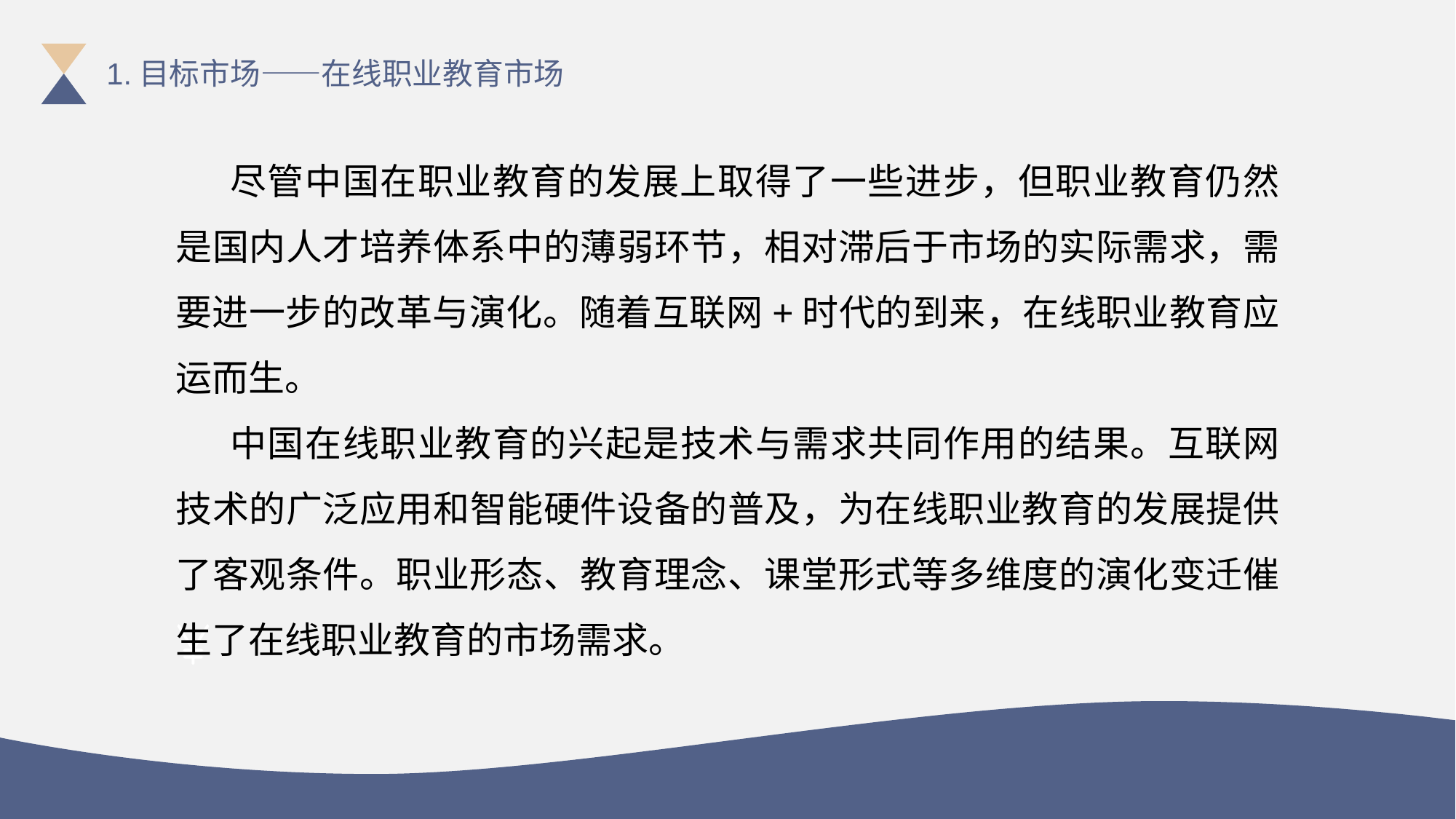

1.目标市场——在线职业教育市场
尽管中国在职业教育的发展上取得了一些进步，但职业教育仍然是国内人才培养体系中的薄弱环节，相对滞后于市场的实际需求，需要进一步的改革与演化。随着互联网+时代的到来，在线职业教育应运而生。
中国在线职业教育的兴起是技术与需求共同作用的结果。互联网技术的广泛应用和智能硬件设备的普及，为在线职业教育的发展提供了客观条件。职业形态、教育理念、课堂形式等多维度的演化变迁催生了在线职业教育的市场需求。